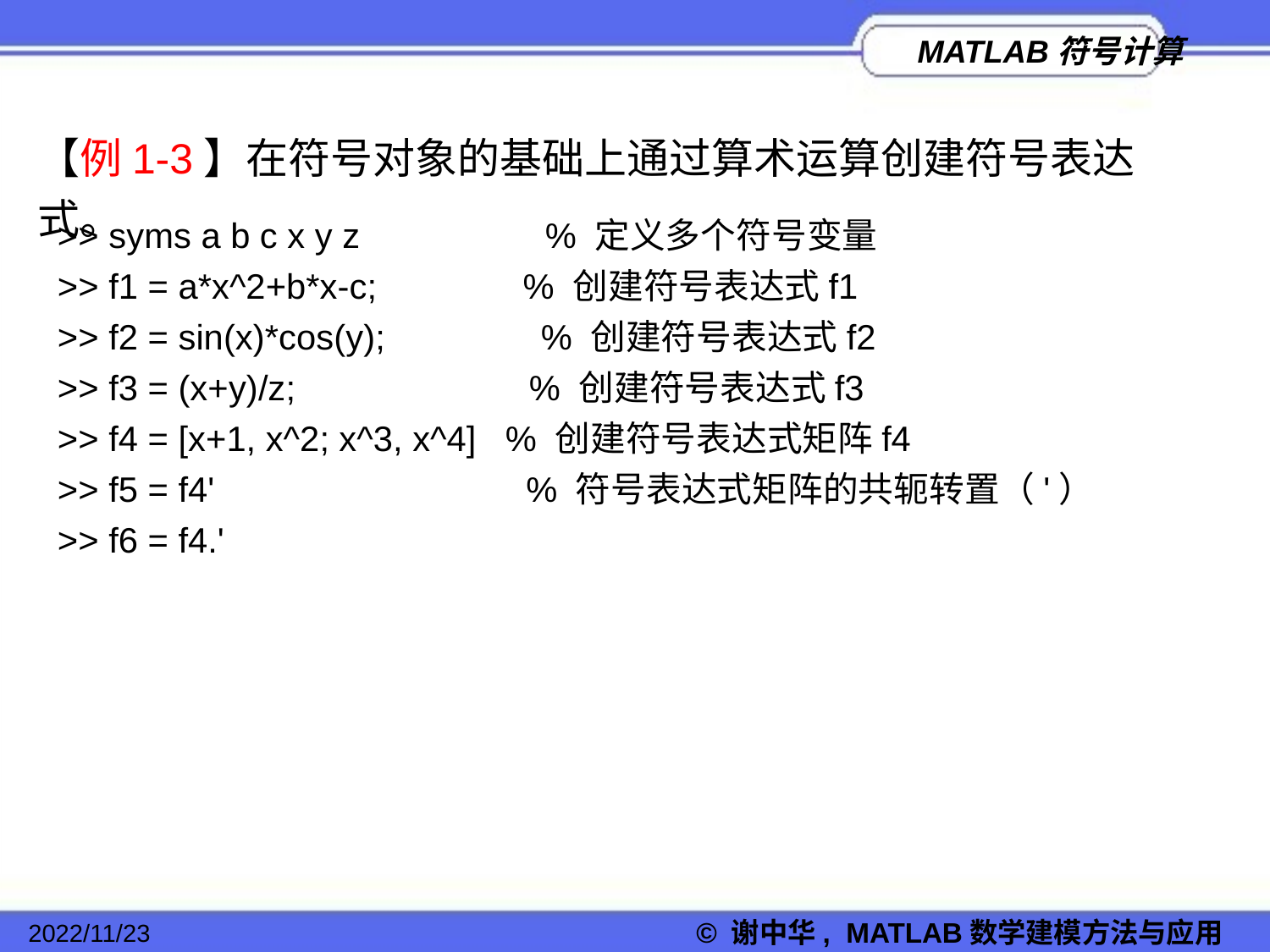

【例1-3】在符号对象的基础上通过算术运算创建符号表达式。
>> syms a b c x y z                   % 定义多个符号变量
>> f1 = a*x^2+b*x-c;               % 创建符号表达式f1
>> f2 = sin(x)*cos(y);                % 创建符号表达式f2
>> f3 = (x+y)/z;                        % 创建符号表达式f3
>> f4 = [x+1, x^2; x^3, x^4]   % 创建符号表达式矩阵f4
>> f5 = f4'                                % 符号表达式矩阵的共轭转置（'）
>> f6 = f4.'
2022/11/23
© 谢中华,  MATLAB数学建模方法与应用